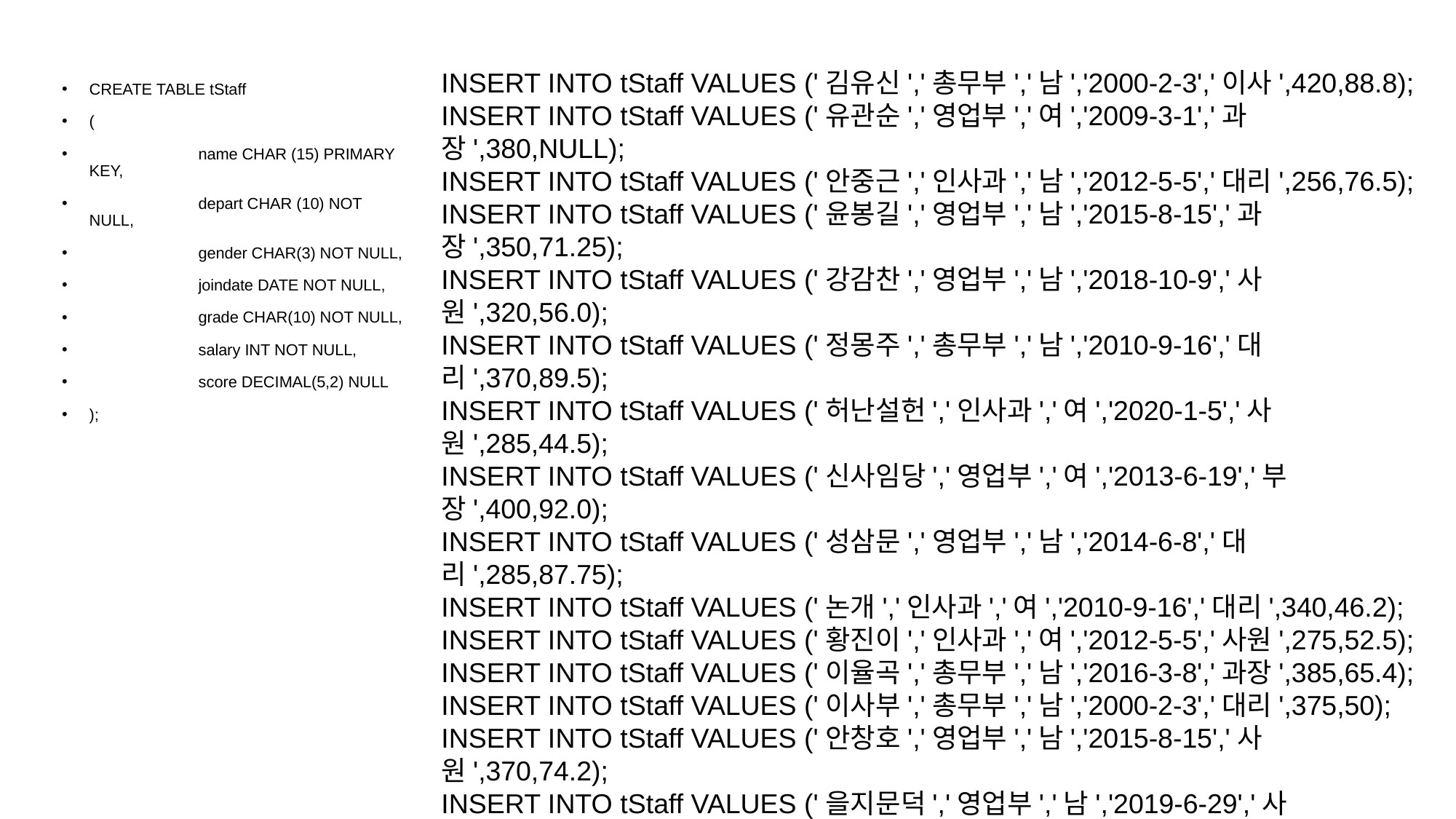

INSERT INTO tStaff VALUES ('김유신','총무부','남','2000-2-3','이사',420,88.8);
INSERT INTO tStaff VALUES ('유관순','영업부','여','2009-3-1','과장',380,NULL);
INSERT INTO tStaff VALUES ('안중근','인사과','남','2012-5-5','대리',256,76.5);
INSERT INTO tStaff VALUES ('윤봉길','영업부','남','2015-8-15','과장',350,71.25);
INSERT INTO tStaff VALUES ('강감찬','영업부','남','2018-10-9','사원',320,56.0);
INSERT INTO tStaff VALUES ('정몽주','총무부','남','2010-9-16','대리',370,89.5);
INSERT INTO tStaff VALUES ('허난설헌','인사과','여','2020-1-5','사원',285,44.5);
INSERT INTO tStaff VALUES ('신사임당','영업부','여','2013-6-19','부장',400,92.0);
INSERT INTO tStaff VALUES ('성삼문','영업부','남','2014-6-8','대리',285,87.75);
INSERT INTO tStaff VALUES ('논개','인사과','여','2010-9-16','대리',340,46.2);
INSERT INTO tStaff VALUES ('황진이','인사과','여','2012-5-5','사원',275,52.5);
INSERT INTO tStaff VALUES ('이율곡','총무부','남','2016-3-8','과장',385,65.4);
INSERT INTO tStaff VALUES ('이사부','총무부','남','2000-2-3','대리',375,50);
INSERT INTO tStaff VALUES ('안창호','영업부','남','2015-8-15','사원',370,74.2);
INSERT INTO tStaff VALUES ('을지문덕','영업부','남','2019-6-29','사원',330,NULL);
INSERT INTO tStaff VALUES ('정약용','총무부','남','2020-3-14','과장',380,69.8);
INSERT INTO tStaff VALUES ('홍길동','인사과','남','2019-8-8','차장',380,77.7);
INSERT INTO tStaff VALUES ('대조영','총무부','남','2020-7-7','차장',290,49.9);
INSERT INTO tStaff VALUES ('장보고','인사과','남','2005-4-1','부장',440,58.3);
INSERT INTO tStaff VALUES ('선덕여왕','인사과','여','2017-8-3','사원',315,45.1);
CREATE TABLE tStaff
(
	name CHAR (15) PRIMARY KEY,
	depart CHAR (10) NOT NULL,
	gender CHAR(3) NOT NULL,
	joindate DATE NOT NULL,
	grade CHAR(10) NOT NULL,
	salary INT NOT NULL,
	score DECIMAL(5,2) NULL
);